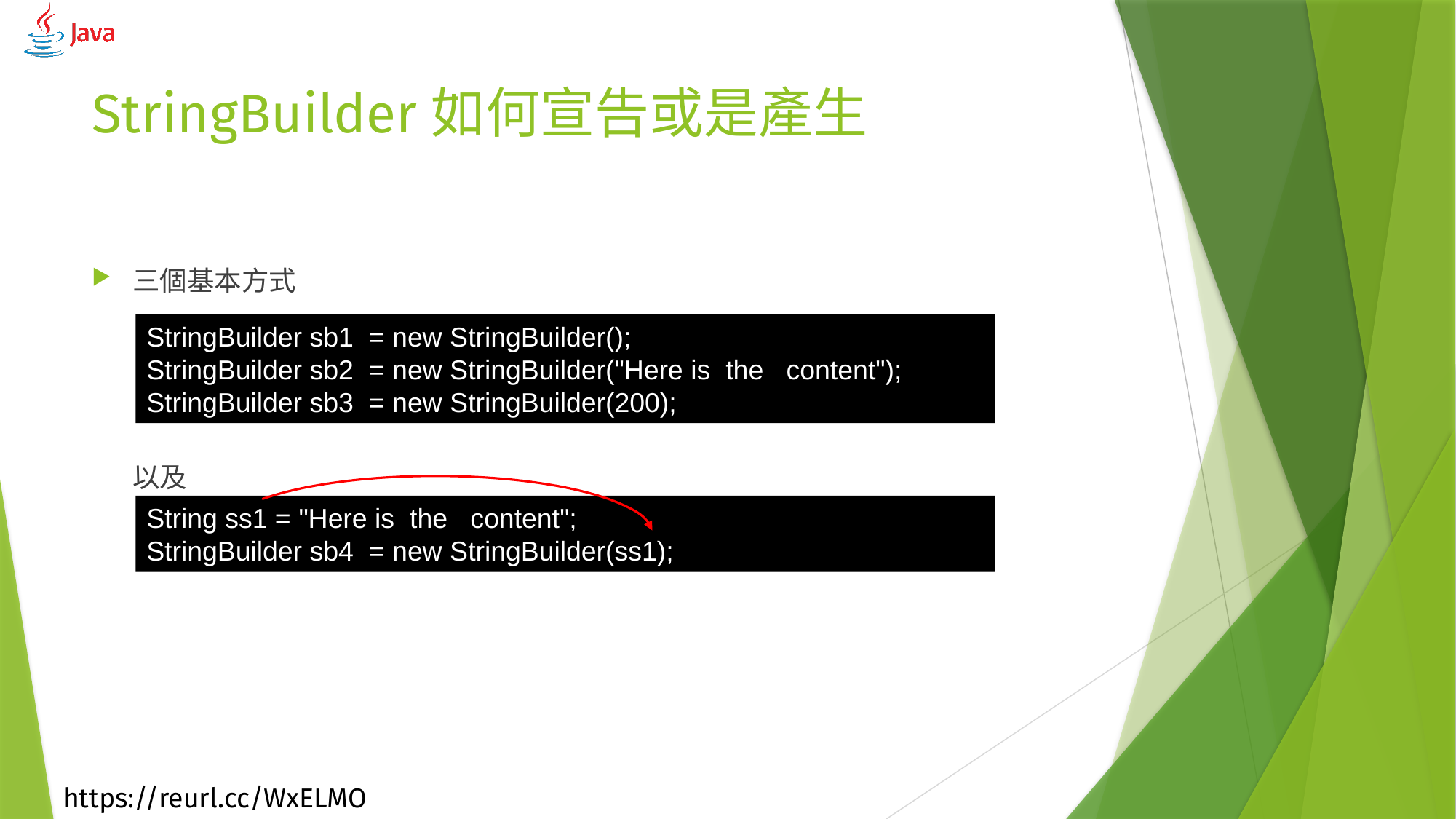

# StringBuilder如何宣告或是產生
三個基本方式
以及

StringBuilder sb1  = new StringBuilder();
StringBuilder sb2  = new StringBuilder("Here is  the   content");
StringBuilder sb3  = new StringBuilder(200);

String ss1 = "Here is  the   content";
StringBuilder sb4  = new StringBuilder(ss1);